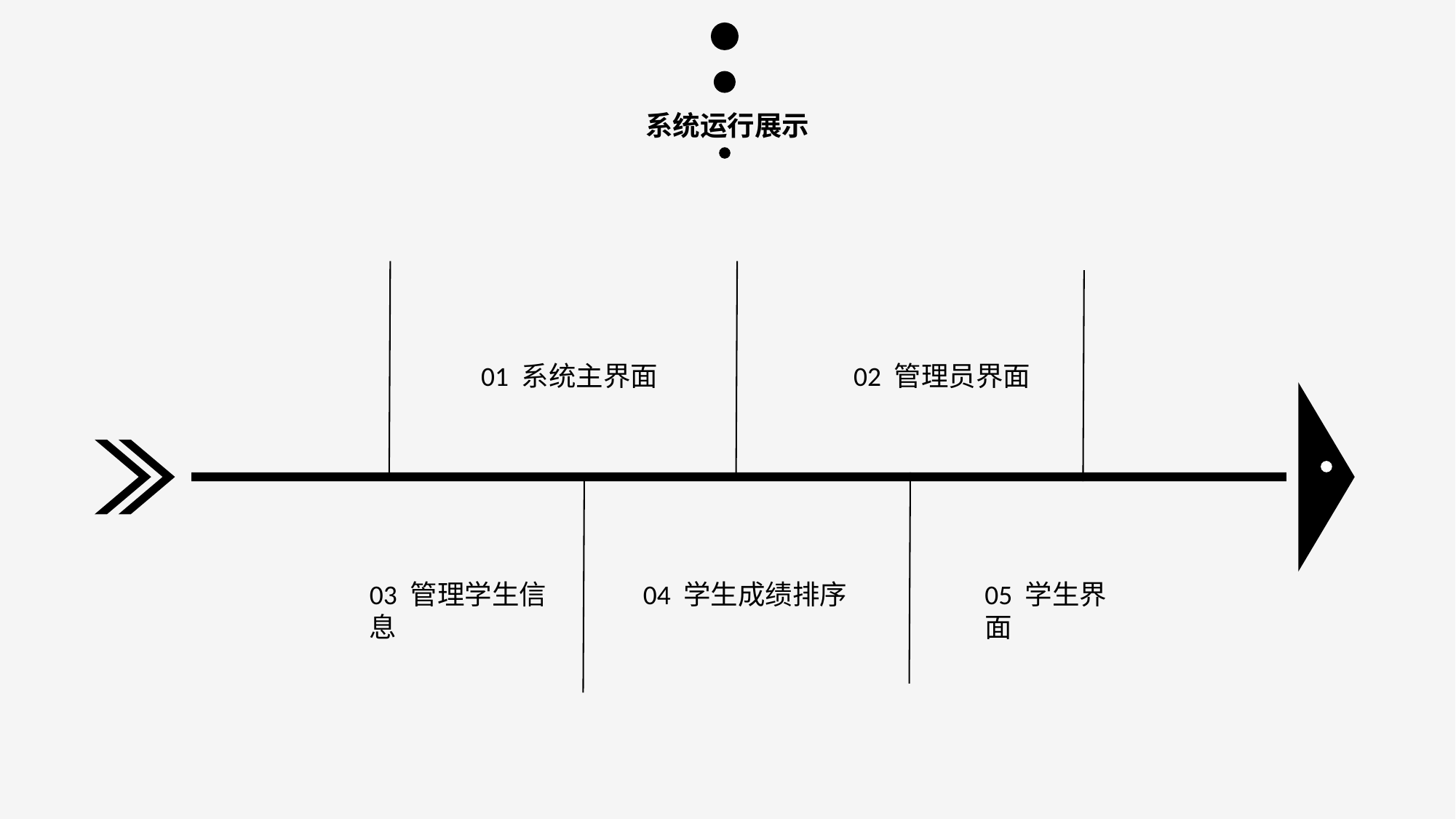

系统运行展示

02 管理员界面
01 系统主界面

03 管理学生信息
04 学生成绩排序
05 学生界面